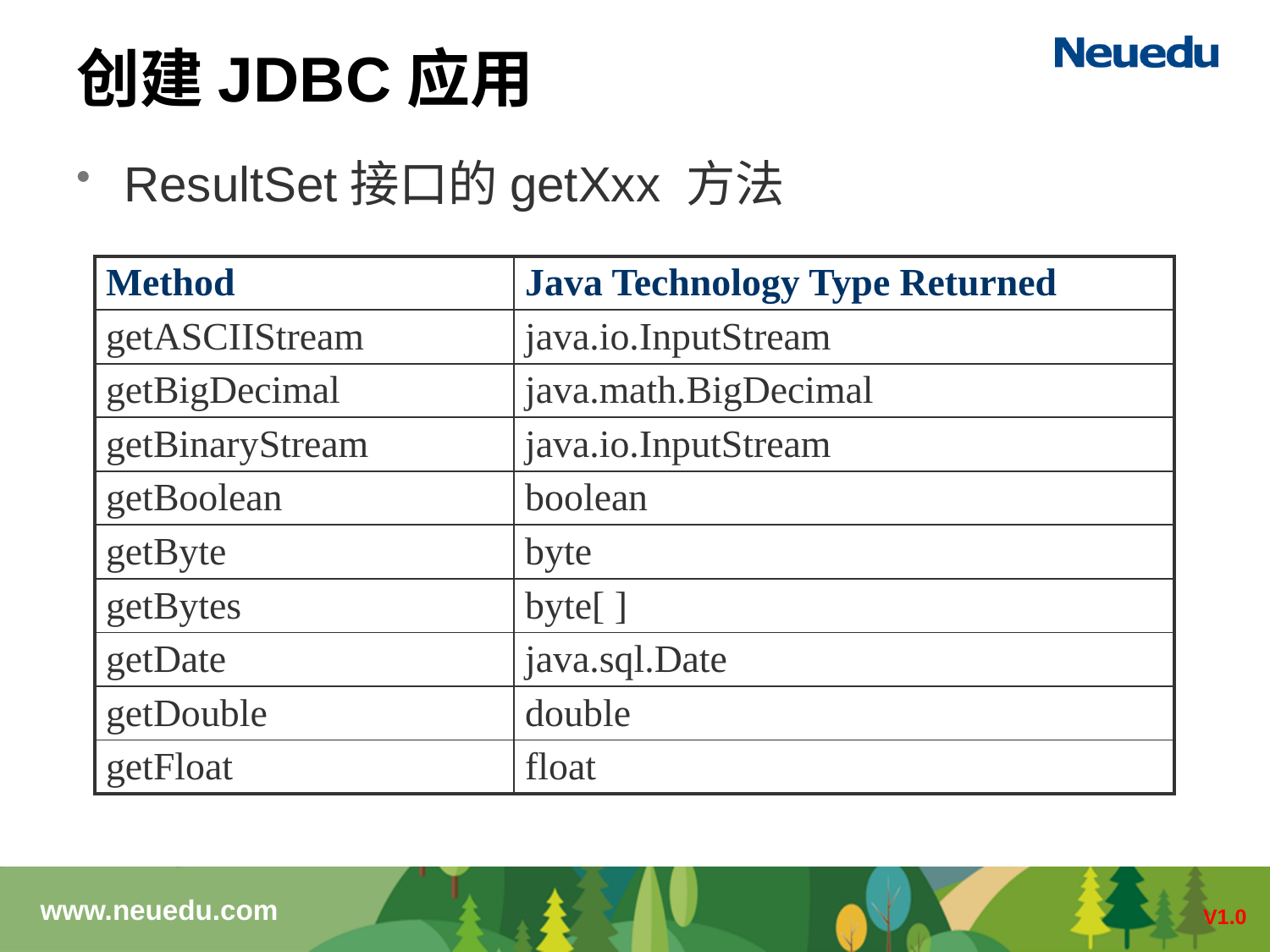

# 创建JDBC应用
ResultSet接口的getXxx 方法
| Method | Java Technology Type Returned |
| --- | --- |
| getASCIIStream | java.io.InputStream |
| getBigDecimal | java.math.BigDecimal |
| getBinaryStream | java.io.InputStream |
| getBoolean | boolean |
| getByte | byte |
| getBytes | byte[ ] |
| getDate | java.sql.Date |
| getDouble | double |
| getFloat | float |